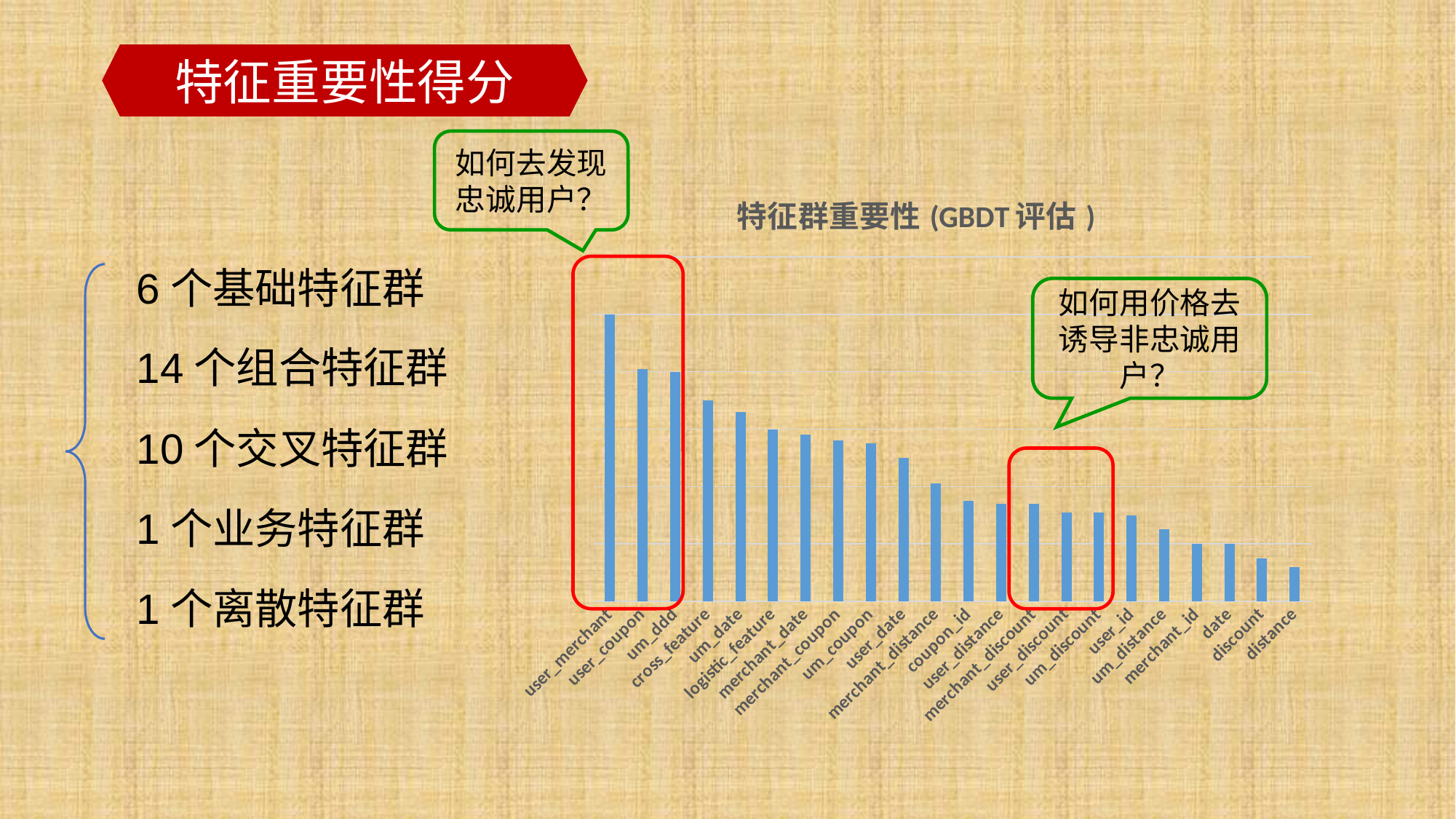

特征重要性得分
如何去发现忠诚用户？

### Chart: 特征群重要性(GBDT评估)

| Category |  |
|---|---|
| user_merchant | 100.0 |
| user_coupon | 81.0 |
| um_ddd | 80.0 |
| cross_feature | 70.0 |
| um_date | 66.0 |
| logistic_feature | 60.0 |
| merchant_date | 58.0 |
| merchant_coupon | 56.0 |
| um_coupon | 55.0 |
| user_date | 50.0 |
| merchant_distance | 41.0 |
| coupon_id | 35.0 |
| user_distance | 34.0 |
| merchant_discount | 34.0 |
| user_discount | 31.0 |
| um_discount | 31.0 |
| user_id | 30.0 |
| um_distance | 25.0 |
| merchant_id | 20.0 |
| date | 20.0 |
| discount | 15.0 |
| distance | 12.0 |
6个基础特征群

如何用价格去诱导非忠诚用户？
14个组合特征群
10个交叉特征群

1个业务特征群
1个离散特征群